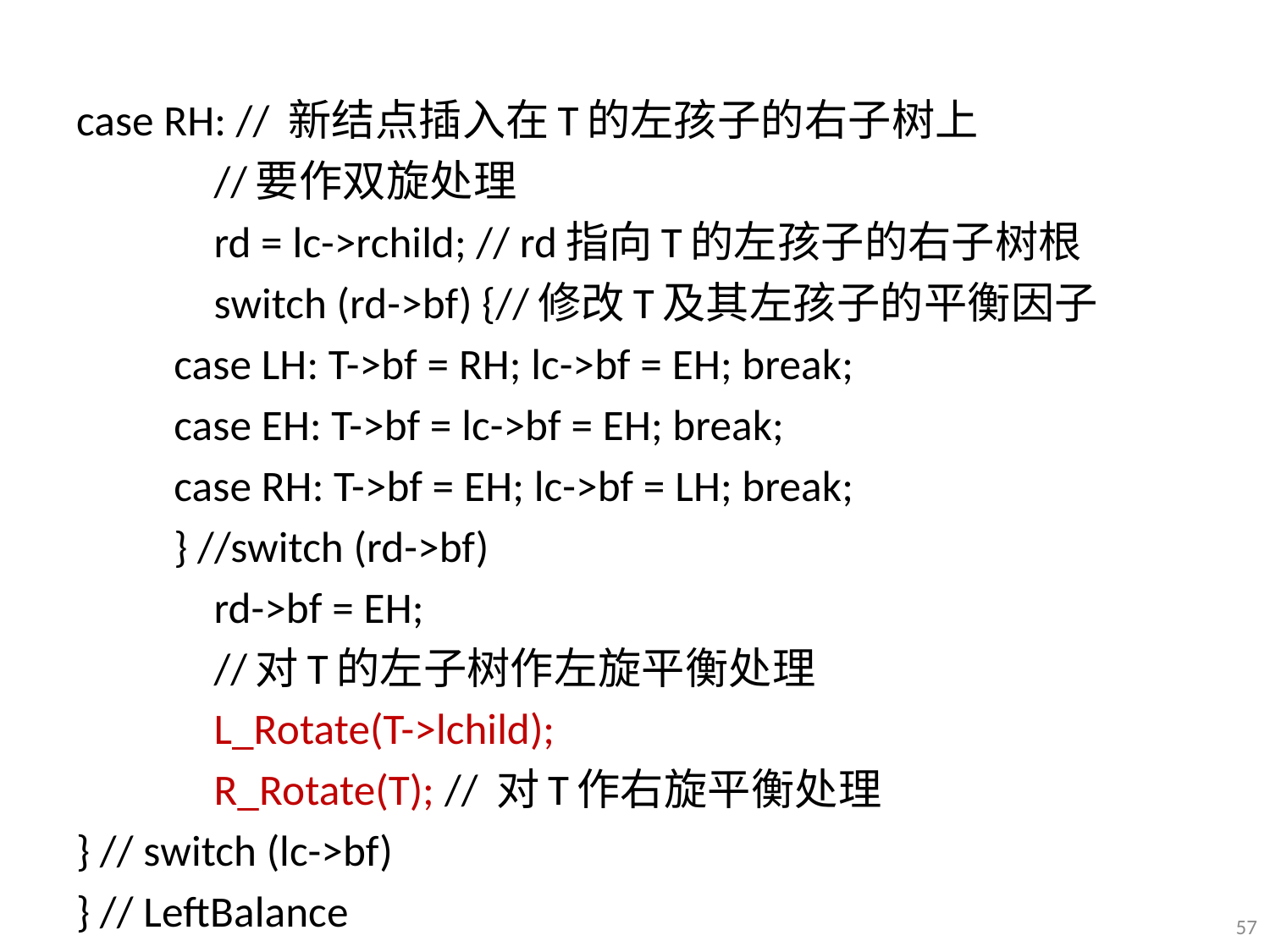

#
case RH: // 新结点插入在T的左孩子的右子树上
	    //要作双旋处理
 	    rd = lc->rchild; // rd指向T的左孩子的右子树根
 	    switch (rd->bf) {//修改T及其左孩子的平衡因子
		case LH: T->bf = RH; lc->bf = EH; break;
		case EH: T->bf = lc->bf = EH; break;
		case RH: T->bf = EH; lc->bf = LH; break;
		} //switch (rd->bf)
	    rd->bf = EH;
	    //对T的左子树作左旋平衡处理
	    L_Rotate(T->lchild);
	    R_Rotate(T); // 对T作右旋平衡处理
} // switch (lc->bf)
} // LeftBalance

57